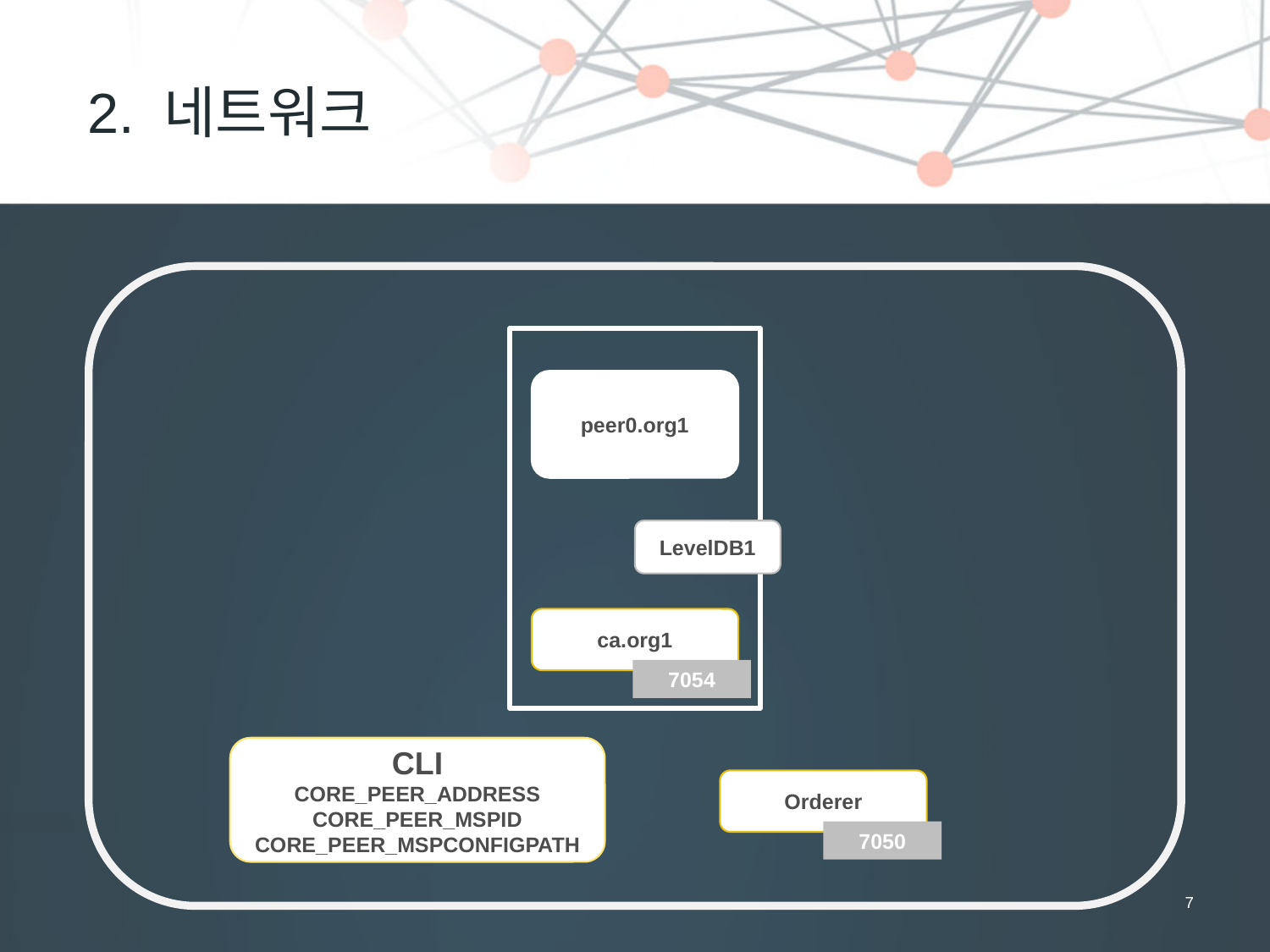

# 2. 네트워크

peer0.org1
LevelDB1
ca.org1
7054
CLI
CORE_PEER_ADDRESS
CORE_PEER_MSPID
CORE_PEER_MSPCONFIGPATH
Orderer
7050
7